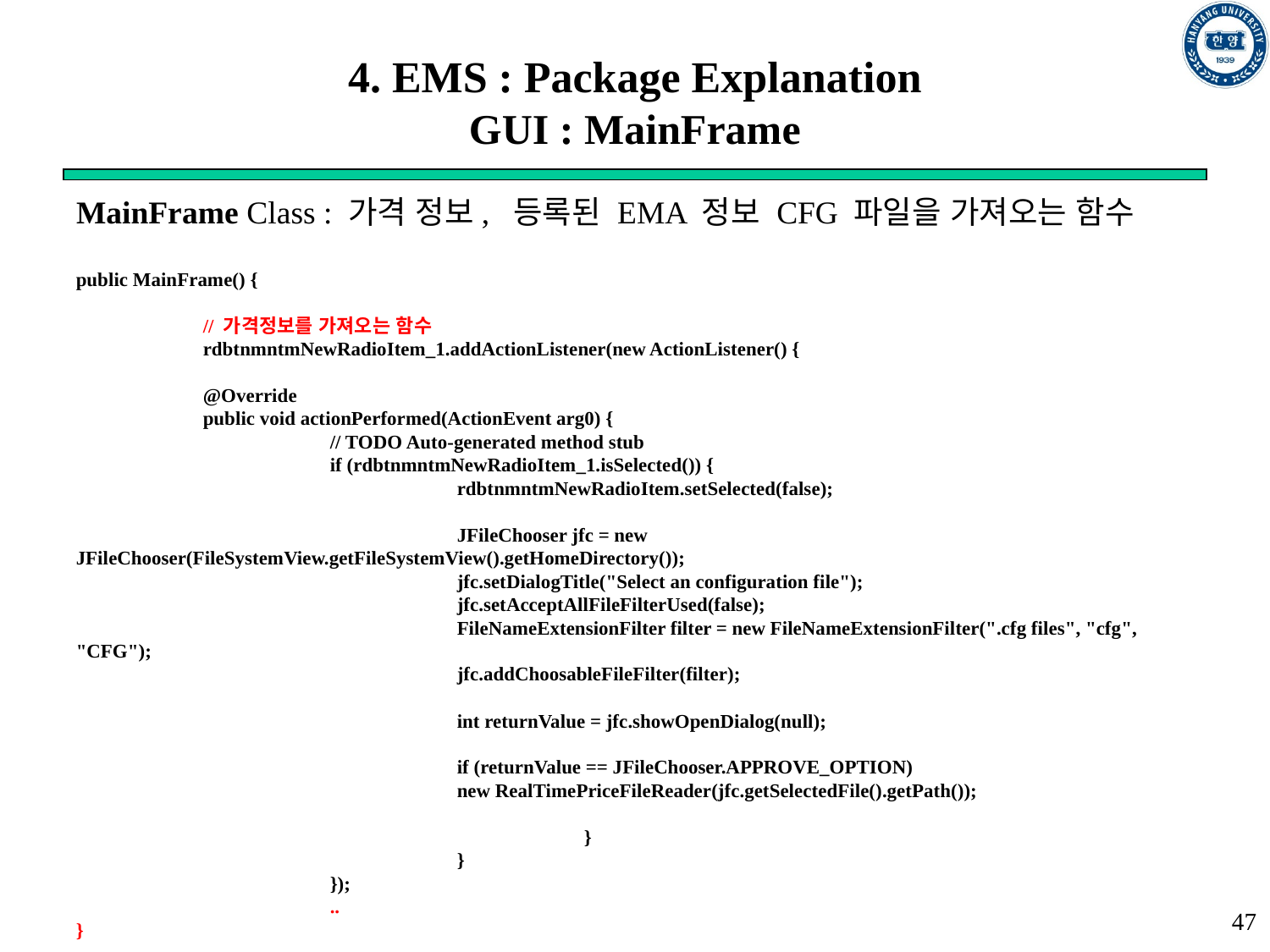

# 4. EMS : Package Explanation GUI : MainFrame
MainFrame Class : 가격 정보,  등록된 EMA 정보 CFG 파일을 가져오는 함수

public MainFrame() {

	// 가격정보를 가져오는 함수
	rdbtnmntmNewRadioItem_1.addActionListener(new ActionListener() {

	@Override
	public void actionPerformed(ActionEvent arg0) {
		// TODO Auto-generated method stub
		if (rdbtnmntmNewRadioItem_1.isSelected()) {
			rdbtnmntmNewRadioItem.setSelected(false);

			JFileChooser jfc = new JFileChooser(FileSystemView.getFileSystemView().getHomeDirectory());
			jfc.setDialogTitle("Select an configuration file");
			jfc.setAcceptAllFileFilterUsed(false);
			FileNameExtensionFilter filter = new FileNameExtensionFilter(".cfg files", "cfg", "CFG");
			jfc.addChoosableFileFilter(filter);

			int returnValue = jfc.showOpenDialog(null);

			if (returnValue == JFileChooser.APPROVE_OPTION)					new RealTimePriceFileReader(jfc.getSelectedFile().getPath());

				}
			}
		});
		..
}
47